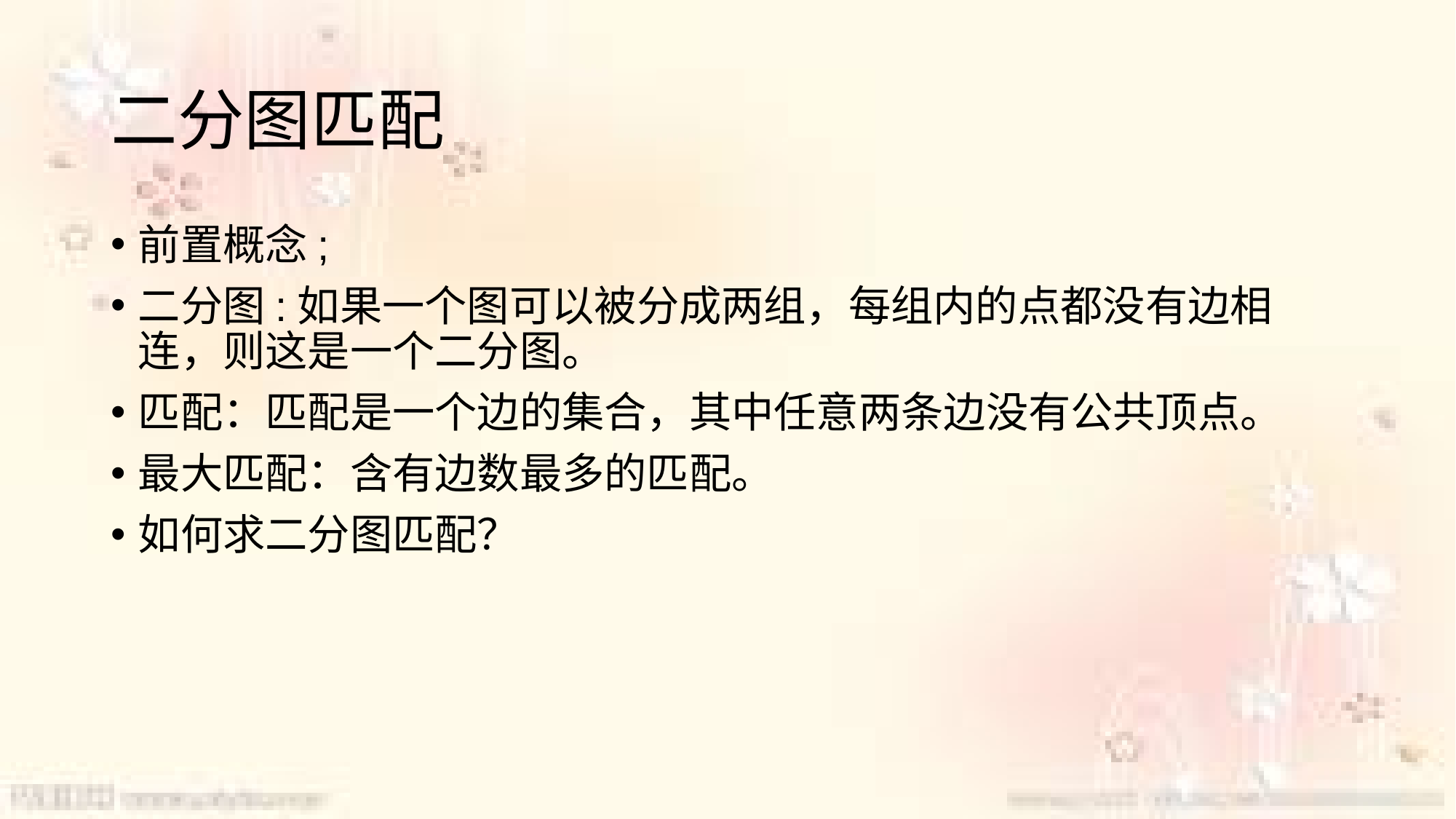

# 二分图匹配
前置概念;
二分图:如果一个图可以被分成两组，每组内的点都没有边相连，则这是一个二分图。
匹配：匹配是一个边的集合，其中任意两条边没有公共顶点。
最大匹配：含有边数最多的匹配。
如何求二分图匹配？